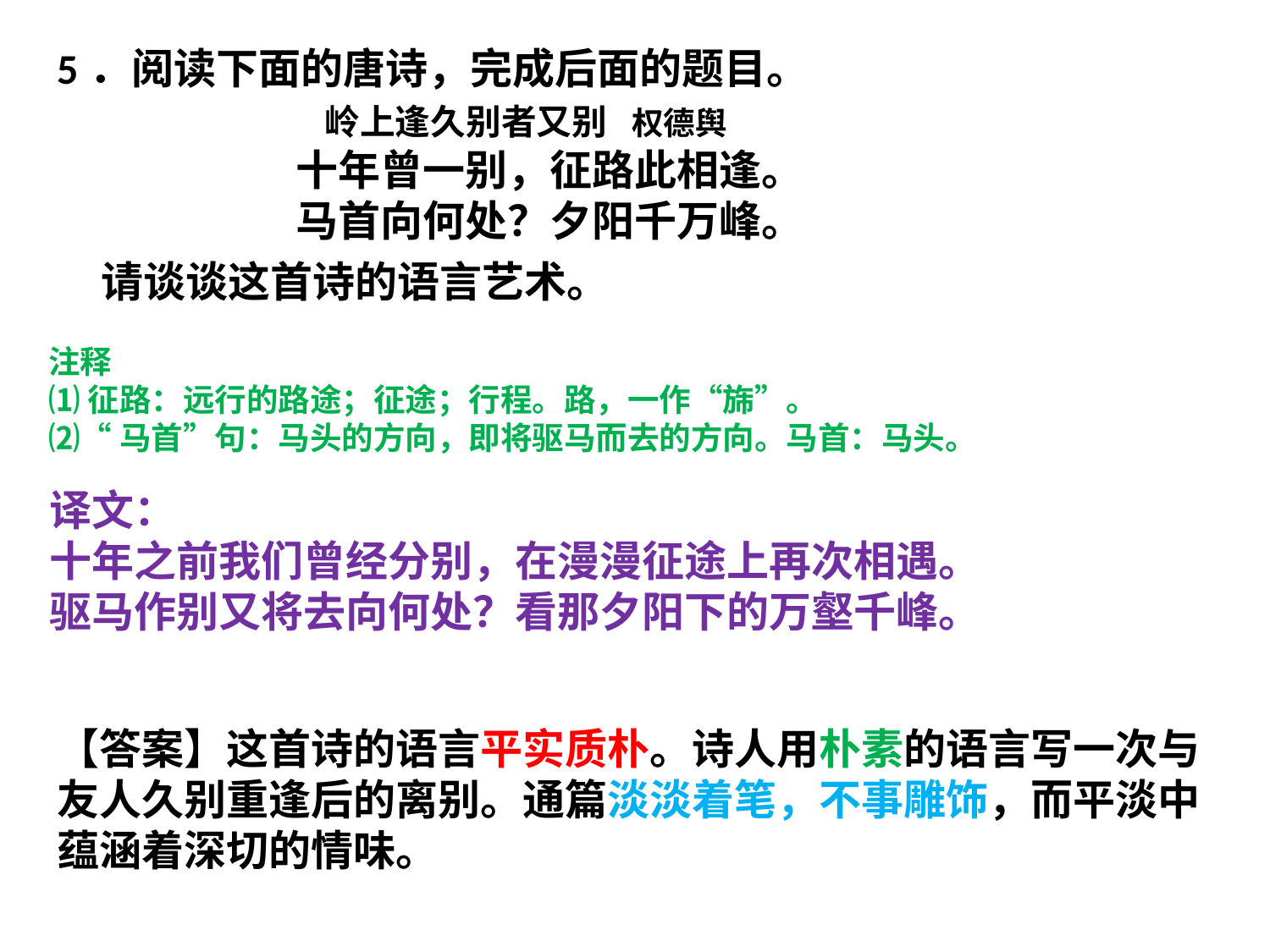

5．阅读下面的唐诗，完成后面的题目。
                           岭上逢久别者又别   权德舆
                        十年曾一别，征路此相逢。
                        马首向何处？夕阳千万峰。
请谈谈这首诗的语言艺术。
注释
⑴征路：远行的路途；征途；行程。路，一作“旆”。
⑵“马首”句：马头的方向，即将驱马而去的方向。马首：马头。
译文：
十年之前我们曾经分别，在漫漫征途上再次相遇。
驱马作别又将去向何处？看那夕阳下的万壑千峰。
【答案】这首诗的语言平实质朴。诗人用朴素的语言写一次与友人久别重逢后的离别。通篇淡淡着笔，不事雕饰，而平淡中蕴涵着深切的情味。